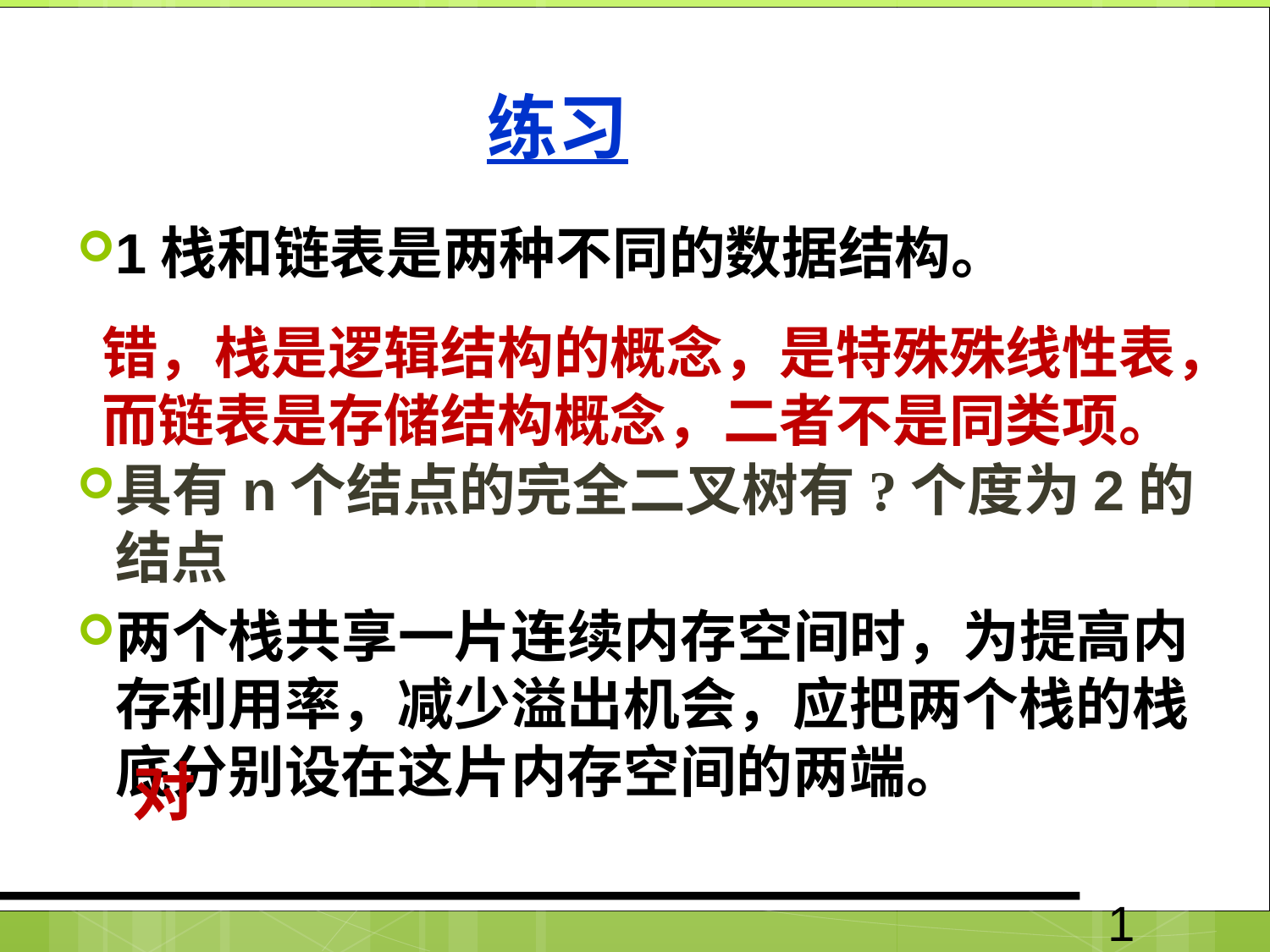

练习
1栈和链表是两种不同的数据结构。

具有n个结点的完全二叉树有?个度为2的结点
两个栈共享一片连续内存空间时，为提高内存利用率，减少溢出机会，应把两个栈的栈底分别设在这片内存空间的两端。
错，栈是逻辑结构的概念，是特殊殊线性表，而链表是存储结构概念，二者不是同类项。
对
1